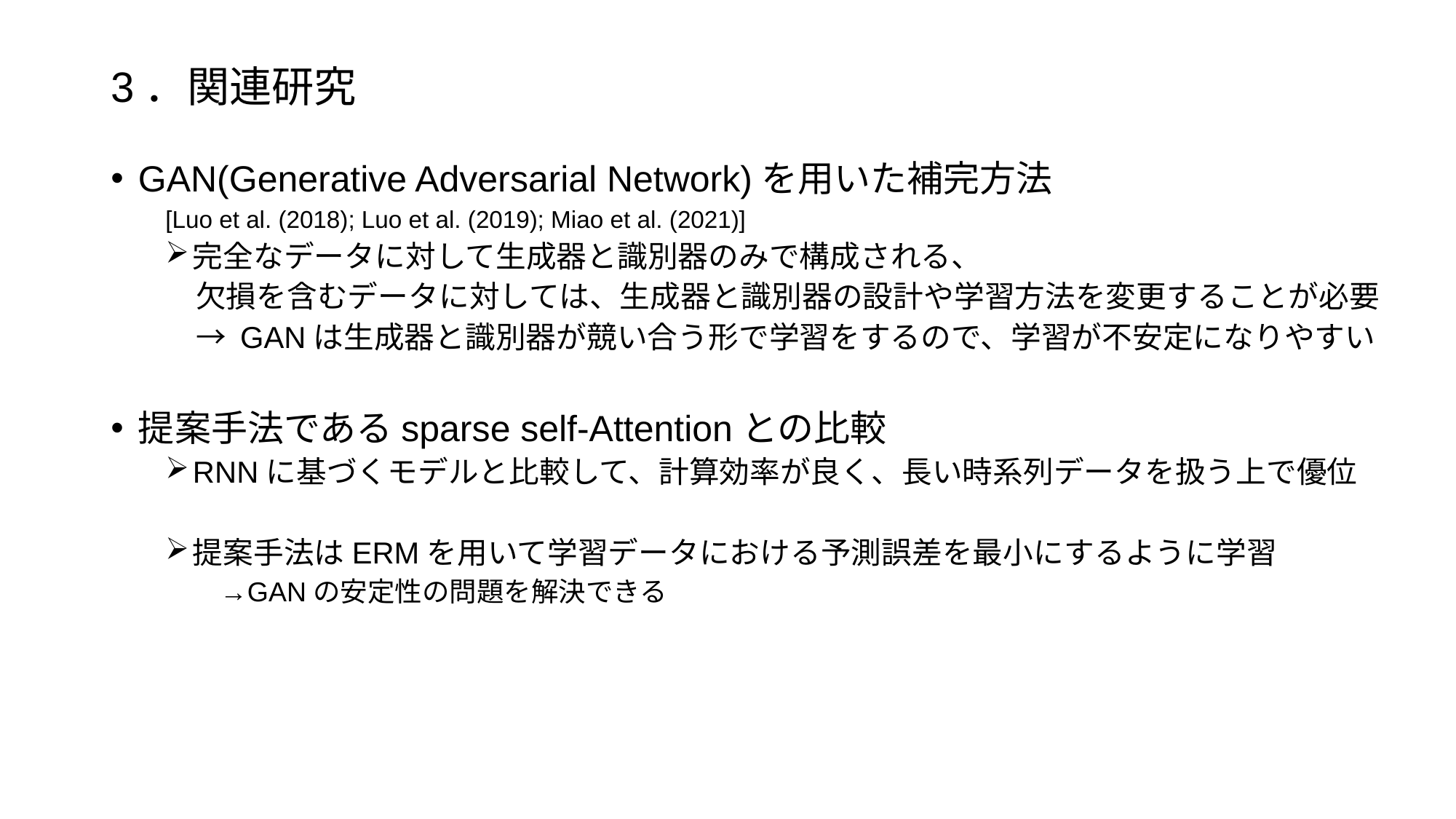

# 3．関連研究
GAN(Generative Adversarial Network)を用いた補完方法
[Luo et al. (2018); Luo et al. (2019); Miao et al. (2021)]
完全なデータに対して生成器と識別器のみで構成される、
　欠損を含むデータに対しては、生成器と識別器の設計や学習方法を変更することが必要
　→ GANは生成器と識別器が競い合う形で学習をするので、学習が不安定になりやすい

提案手法であるsparse self-Attentionとの比較
RNNに基づくモデルと比較して、計算効率が良く、長い時系列データを扱う上で優位

提案手法はERMを用いて学習データにおける予測誤差を最小にするように学習
→GANの安定性の問題を解決できる